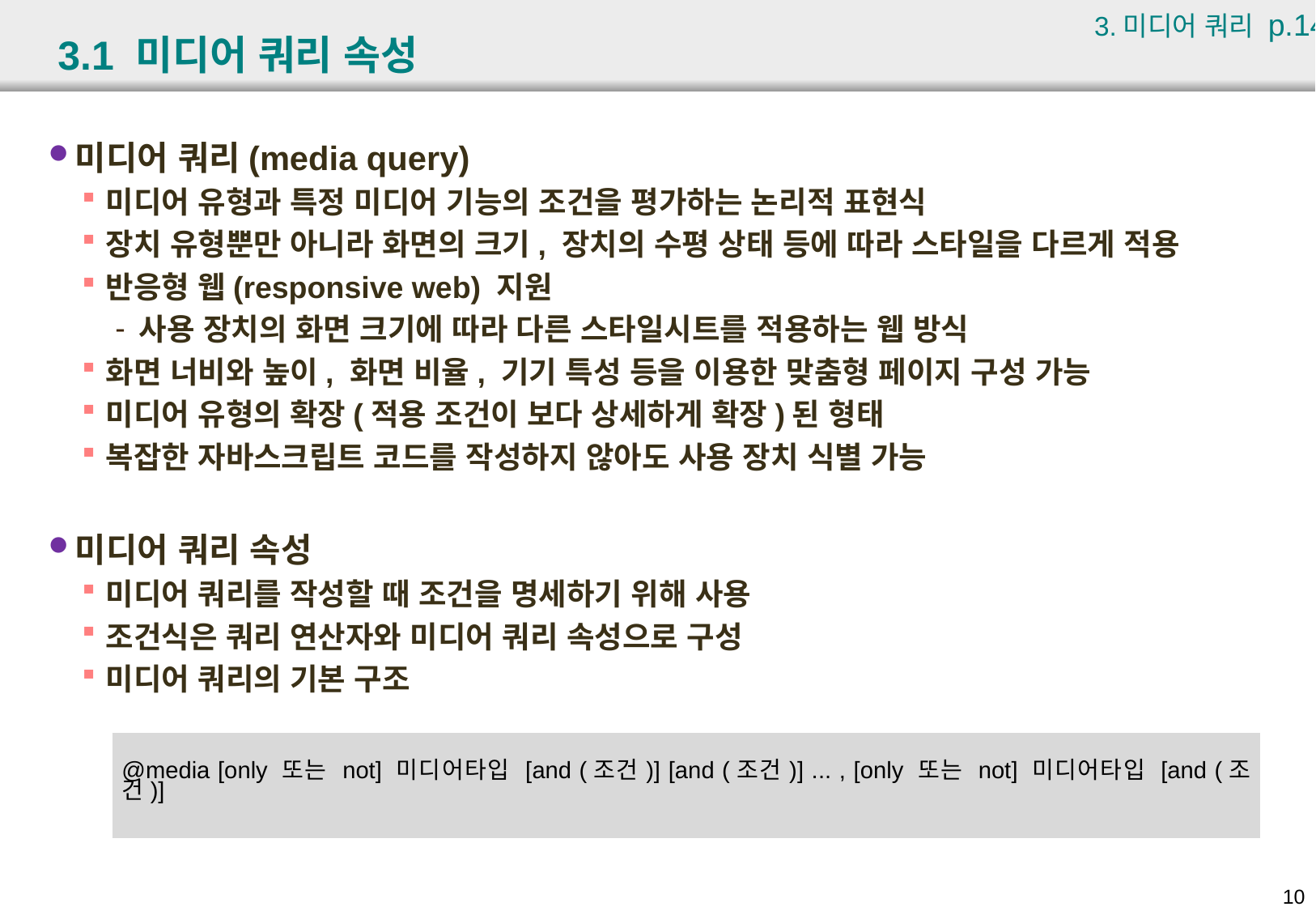

3.미디어 쿼리 p.148
# 3.1 미디어 쿼리 속성
미디어 쿼리(media query)
미디어 유형과 특정 미디어 기능의 조건을 평가하는 논리적 표현식
장치 유형뿐만 아니라 화면의 크기, 장치의 수평 상태 등에 따라 스타일을 다르게 적용
반응형 웹(responsive web) 지원
사용 장치의 화면 크기에 따라 다른 스타일시트를 적용하는 웹 방식
화면 너비와 높이, 화면 비율, 기기 특성 등을 이용한 맞춤형 페이지 구성 가능
미디어 유형의 확장(적용 조건이 보다 상세하게 확장)된 형태
복잡한 자바스크립트 코드를 작성하지 않아도 사용 장치 식별 가능

미디어 쿼리 속성
미디어 쿼리를 작성할 때 조건을 명세하기 위해 사용
조건식은 쿼리 연산자와 미디어 쿼리 속성으로 구성
미디어 쿼리의 기본 구조
| @media [only 또는 not] 미디어타입 [and (조건)] [and (조건)] ... , [only 또는 not] 미디어타입 [and (조건)] |
| --- |